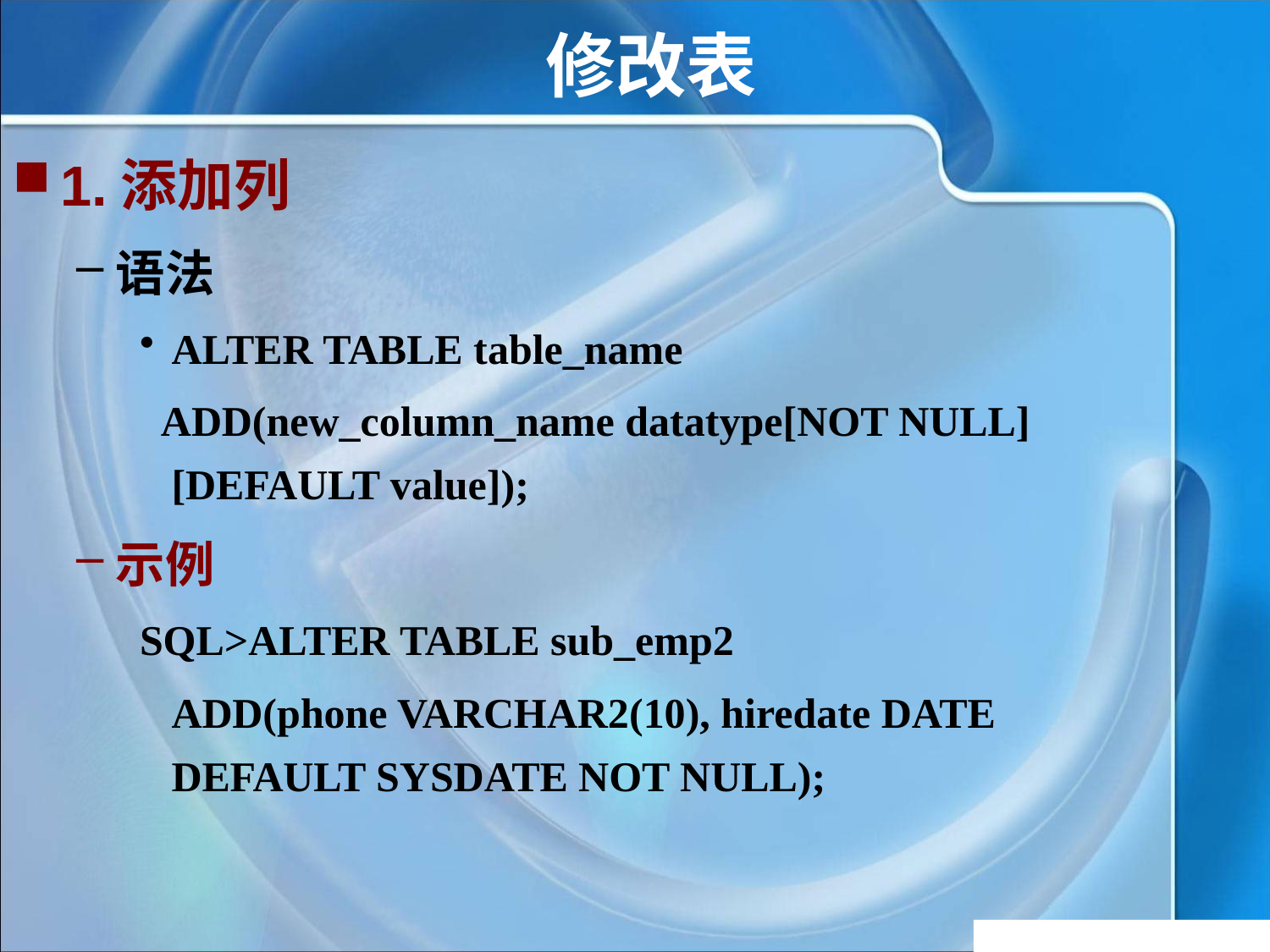

# 修改表
1.添加列
语法
ALTER TABLE table_name
  ADD(new_column_name datatype[NOT NULL][DEFAULT value]);
示例
SQL>ALTER TABLE sub_emp2
   ADD(phone VARCHAR2(10), hiredate DATE DEFAULT SYSDATE NOT NULL);
55